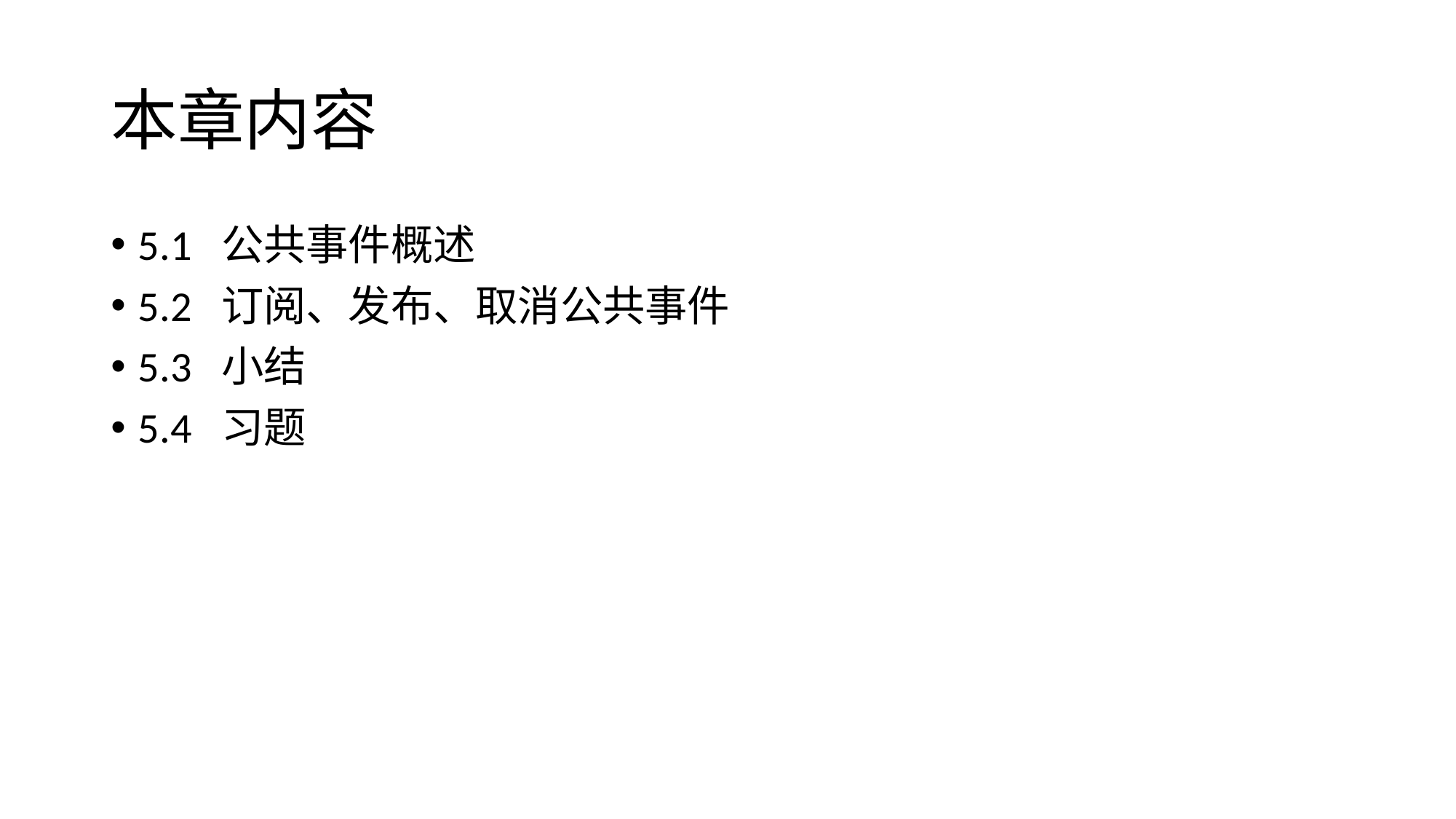

# 本章内容
5.1  公共事件概述
5.2  订阅、发布、取消公共事件
5.3  小结
5.4  习题